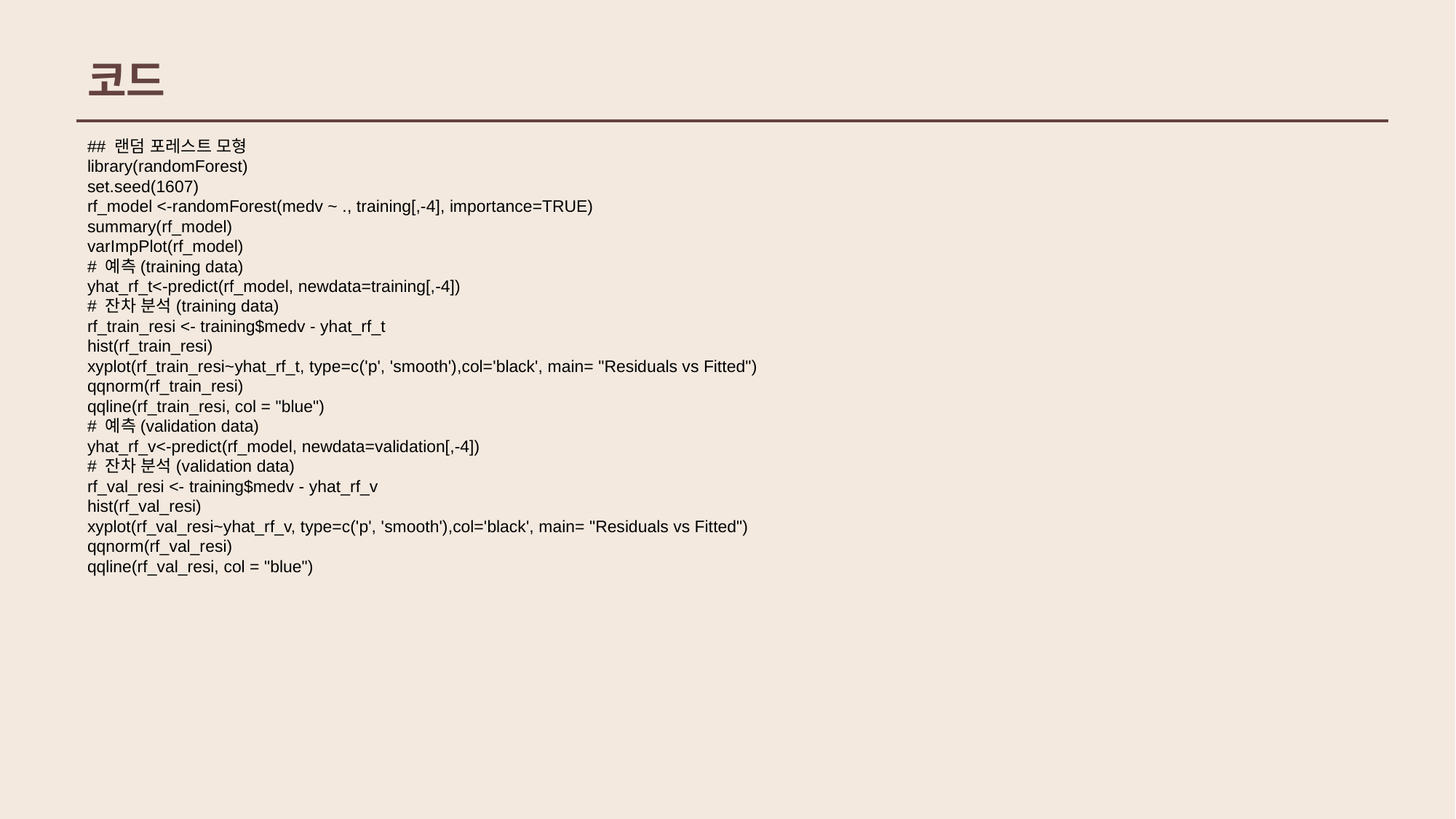

코드
## 랜덤 포레스트 모형
library(randomForest)
set.seed(1607)
rf_model <-randomForest(medv ~ ., training[,-4], importance=TRUE)
summary(rf_model)
varImpPlot(rf_model)
# 예측(training data)
yhat_rf_t<-predict(rf_model, newdata=training[,-4])
# 잔차 분석(training data)
rf_train_resi <- training$medv - yhat_rf_t
hist(rf_train_resi)
xyplot(rf_train_resi~yhat_rf_t, type=c('p', 'smooth'),col='black', main= "Residuals vs Fitted")
qqnorm(rf_train_resi)
qqline(rf_train_resi, col = "blue")
# 예측(validation data)
yhat_rf_v<-predict(rf_model, newdata=validation[,-4])
# 잔차 분석(validation data)
rf_val_resi <- training$medv - yhat_rf_v
hist(rf_val_resi)
xyplot(rf_val_resi~yhat_rf_v, type=c('p', 'smooth'),col='black', main= "Residuals vs Fitted")
qqnorm(rf_val_resi)
qqline(rf_val_resi, col = "blue")